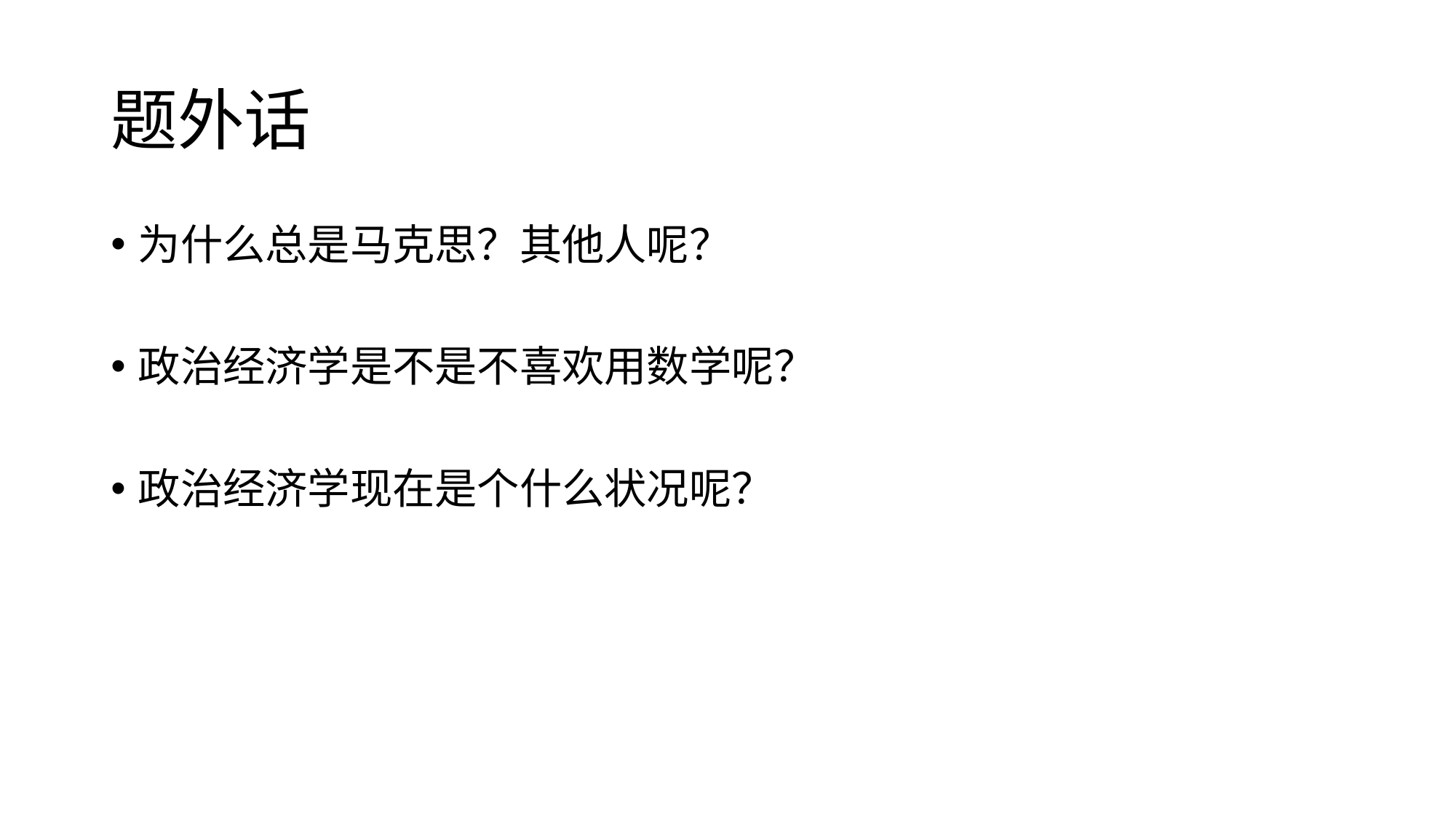

# 题外话
为什么总是马克思？其他人呢？

政治经济学是不是不喜欢用数学呢？

政治经济学现在是个什么状况呢？